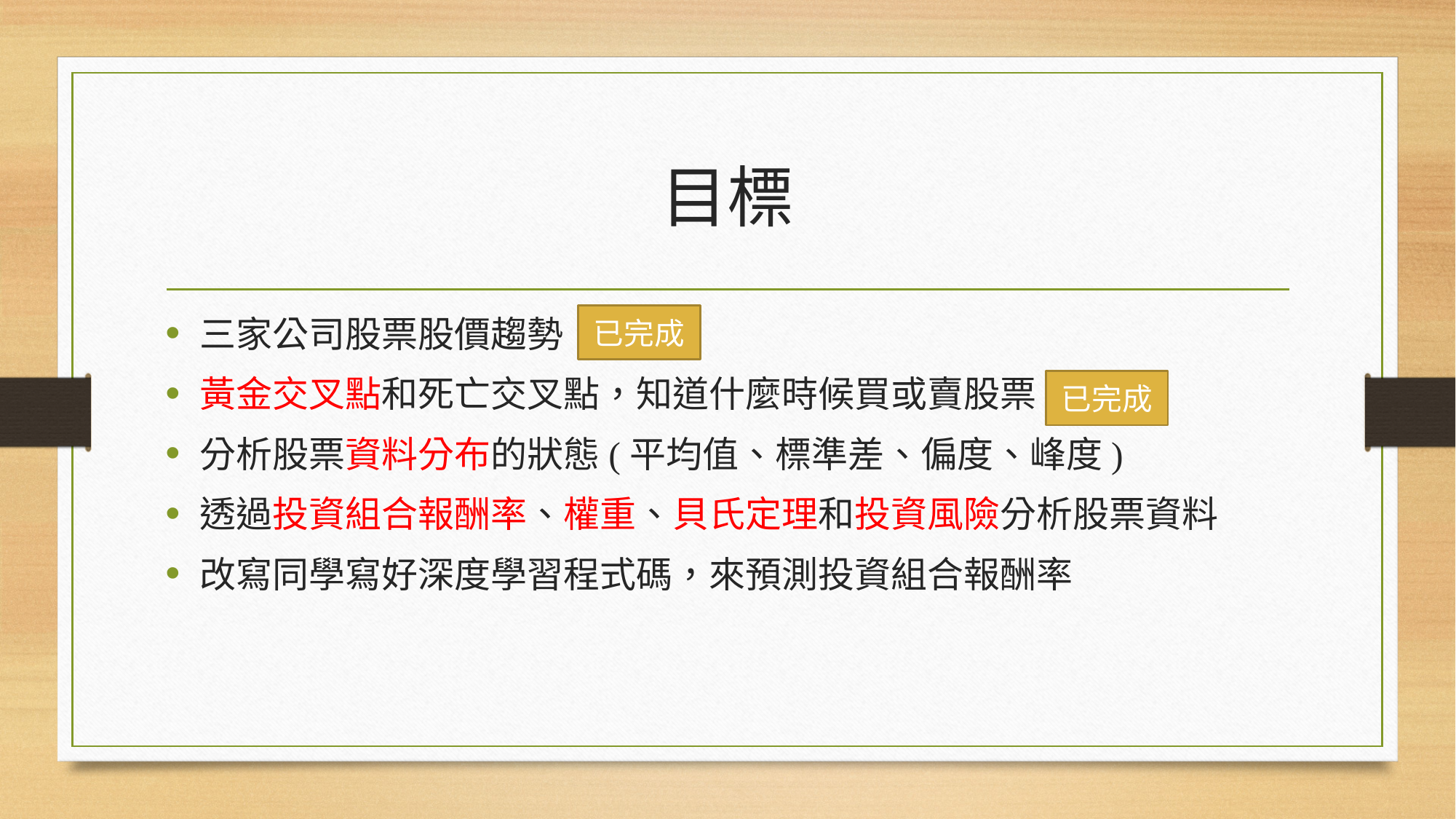

# 目標
三家公司股票股價趨勢
黃金交叉點和死亡交叉點，知道什麼時候買或賣股票
分析股票資料分布的狀態(平均值、標準差、偏度、峰度)
透過投資組合報酬率、權重、貝氏定理和投資風險分析股票資料
改寫同學寫好深度學習程式碼，來預測投資組合報酬率

已完成
已完成